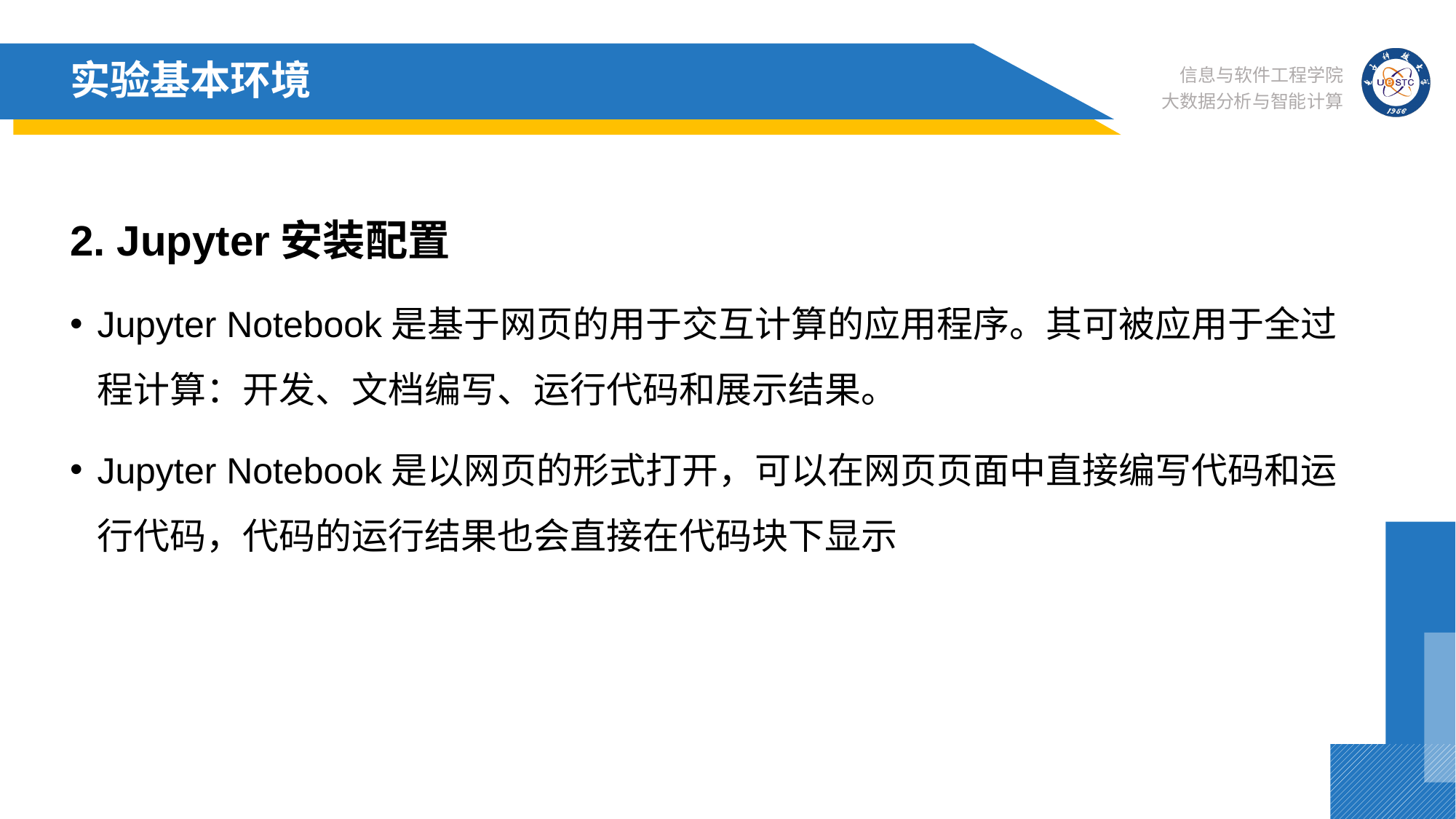

# 实验基本环境
2. Jupyter安装配置
Jupyter Notebook是基于网页的用于交互计算的应用程序。其可被应用于全过程计算：开发、文档编写、运行代码和展示结果。
Jupyter Notebook是以网页的形式打开，可以在网页页面中直接编写代码和运行代码，代码的运行结果也会直接在代码块下显示